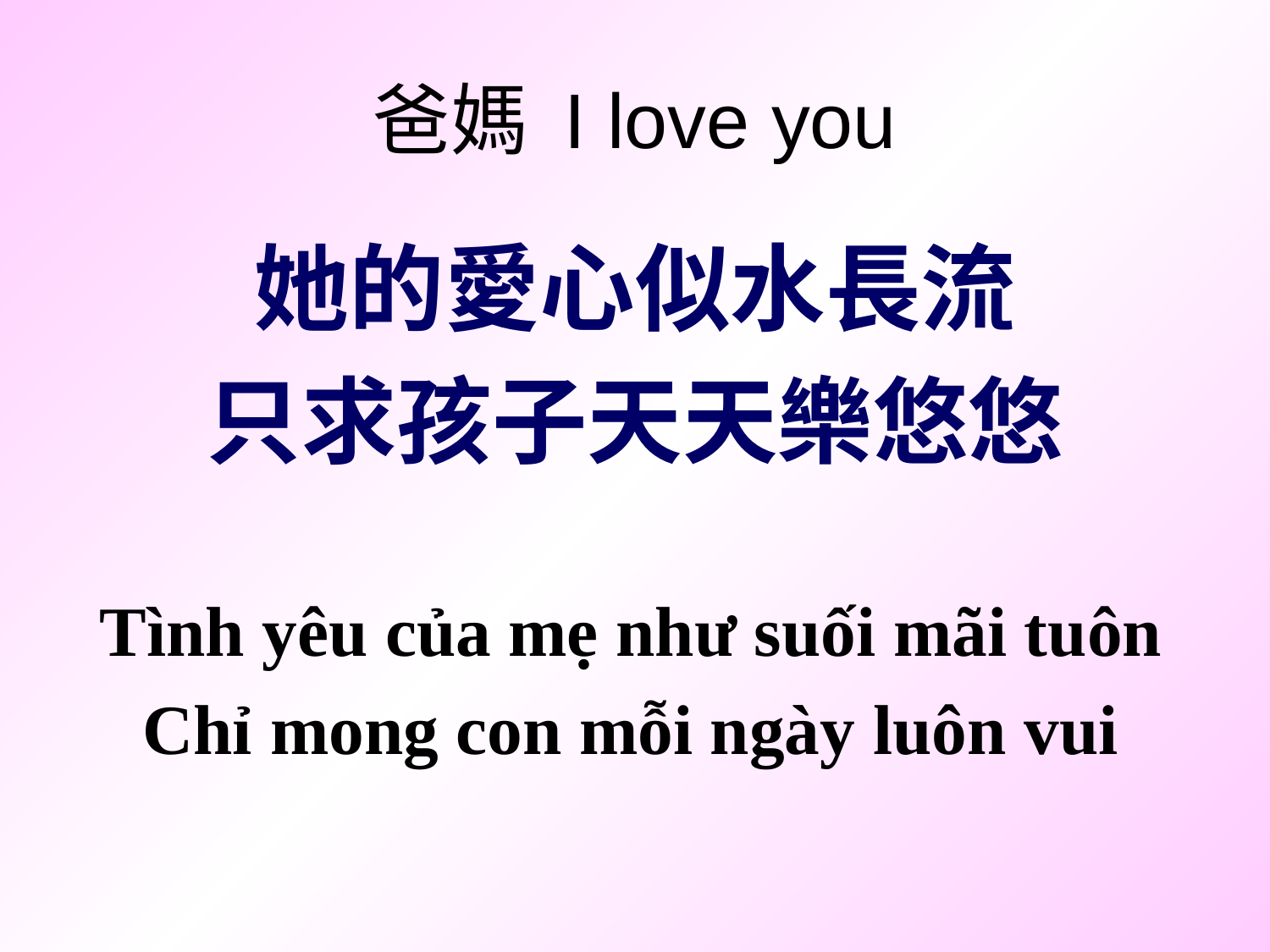

# 爸媽 I love you
她的愛心似水長流
只求孩子天天樂悠悠
Tình yêu của mẹ như suối mãi tuôn
Chỉ mong con mỗi ngày luôn vui